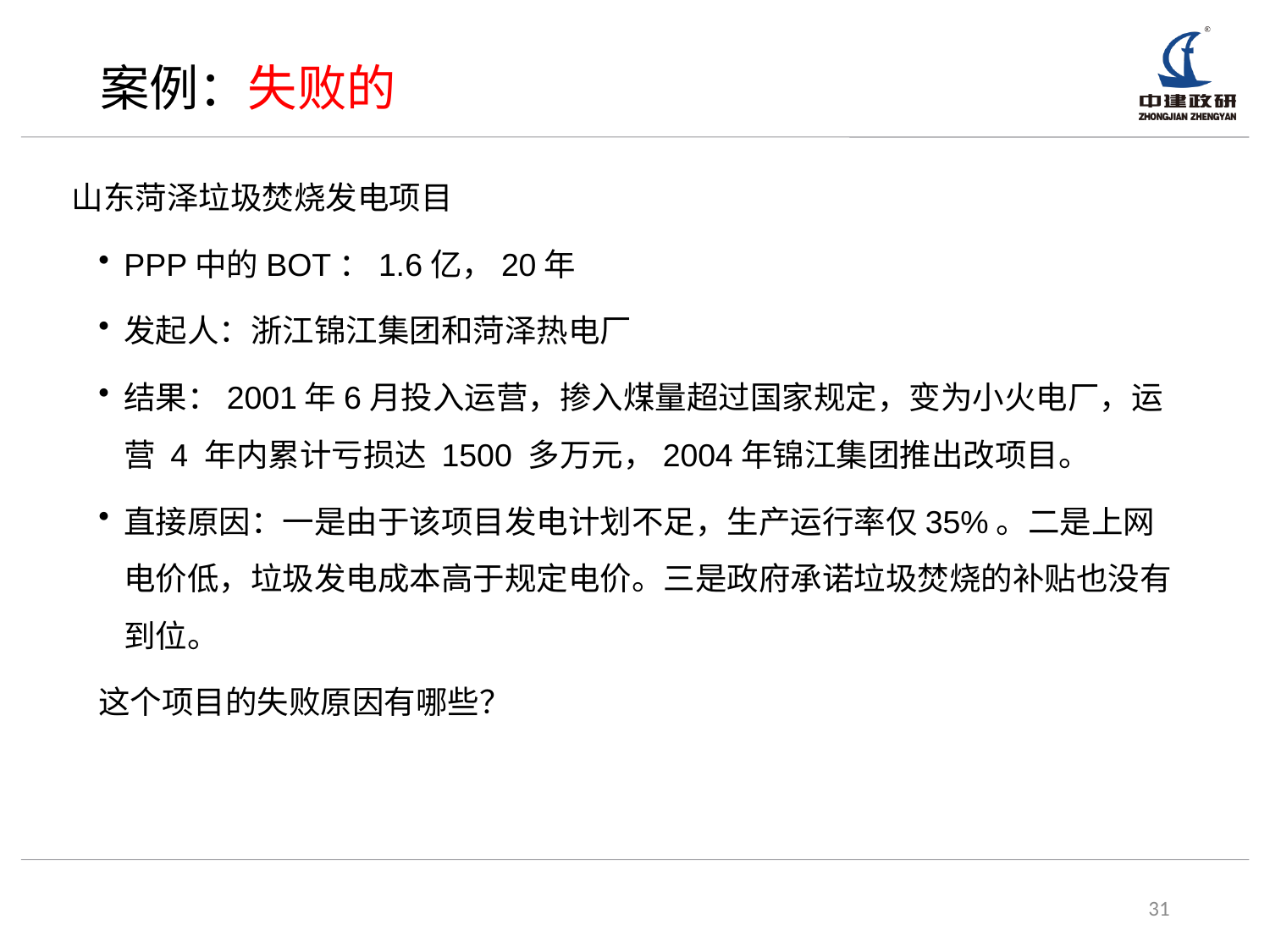

# 案例：失败的
山东菏泽垃圾焚烧发电项目
PPP中的BOT：1.6亿，20年
发起人：浙江锦江集团和菏泽热电厂
结果：2001年6月投入运营，掺入煤量超过国家规定，变为小火电厂，运营 4 年内累计亏损达 1500 多万元，2004年锦江集团推出改项目。
直接原因：一是由于该项目发电计划不足，生产运行率仅35%。二是上网电价低，垃圾发电成本高于规定电价。三是政府承诺垃圾焚烧的补贴也没有到位。
这个项目的失败原因有哪些？
31